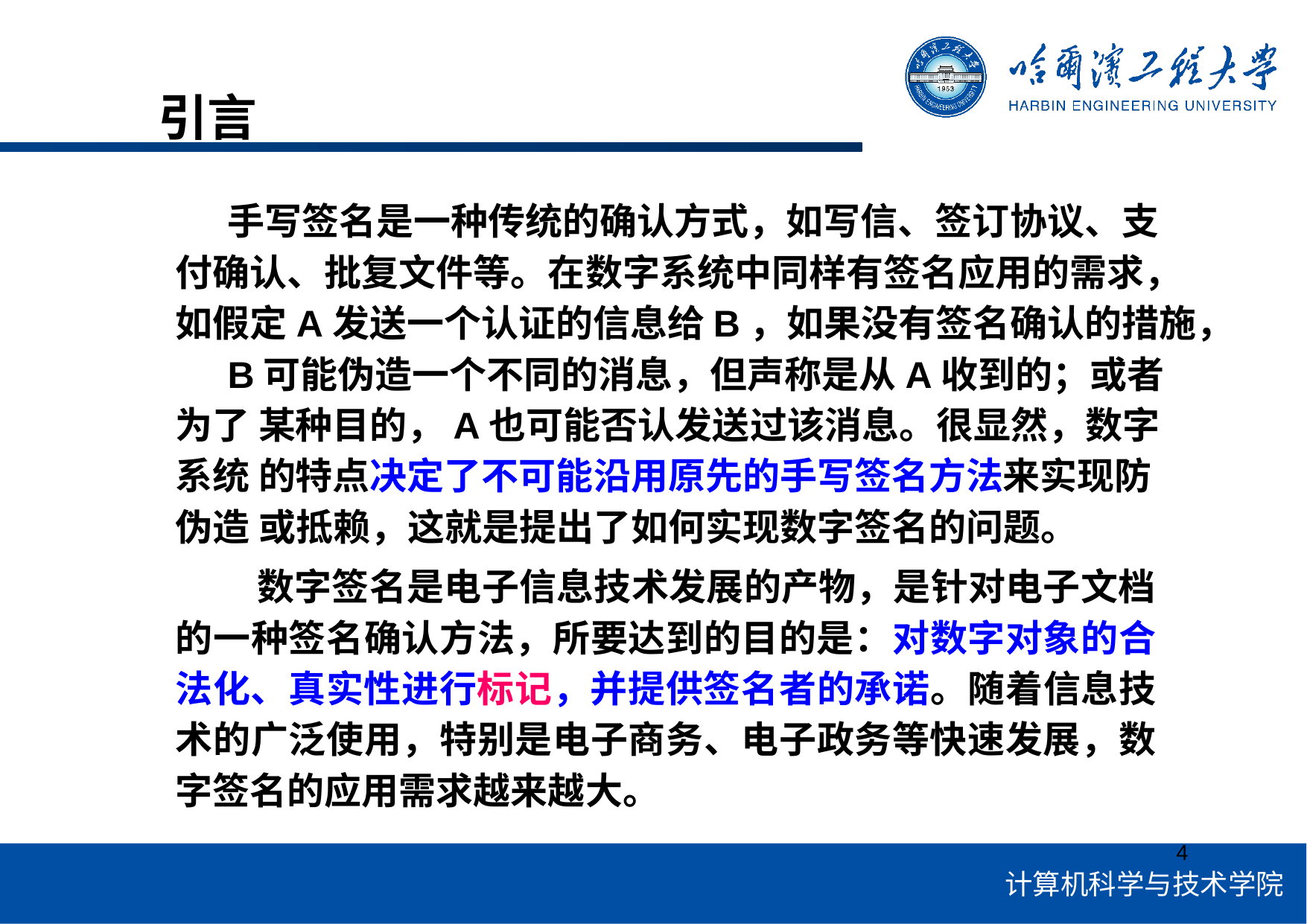

# 引言
手写签名是一种传统的确认方式，如写信、签订协议、支 付确认、批复文件等。在数字系统中同样有签名应用的需求，  如假定A发送一个认证的信息给B，如果没有签名确认的措施，
B可能伪造一个不同的消息，但声称是从A收到的；或者为了 某种目的，A也可能否认发送过该消息。很显然，数字系统 的特点决定了不可能沿用原先的手写签名方法来实现防伪造 或抵赖，这就是提出了如何实现数字签名的问题。
数字签名是电子信息技术发展的产物，是针对电子文档 的一种签名确认方法，所要达到的目的是：对数字对象的合 法化、真实性进行标记，并提供签名者的承诺。随着信息技 术的广泛使用，特别是电子商务、电子政务等快速发展，数 字签名的应用需求越来越大。
4